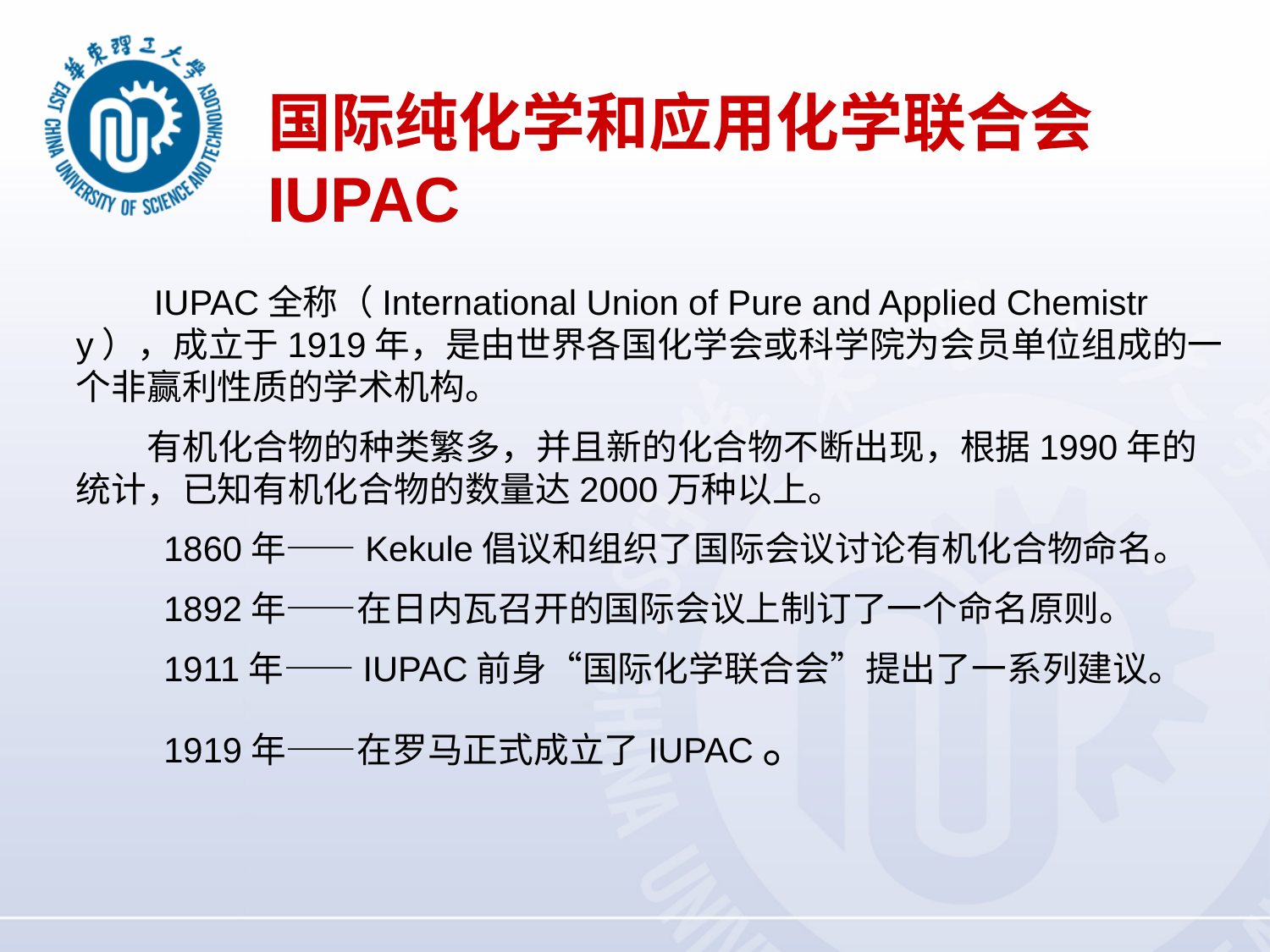

# 国际纯化学和应用化学联合会 IUPAC
        IUPAC全称（International Union of Pure and Applied Chemistry），成立于1919年，是由世界各国化学会或科学院为会员单位组成的一个非赢利性质的学术机构。
        有机化合物的种类繁多，并且新的化合物不断出现，根据1990年的统计，已知有机化合物的数量达2000万种以上。
         1860年——Kekule倡议和组织了国际会议讨论有机化合物命名。
         1892年——在日内瓦召开的国际会议上制订了一个命名原则。
         1911年——IUPAC前身“国际化学联合会”提出了一系列建议。
         1919年——在罗马正式成立了IUPAC。